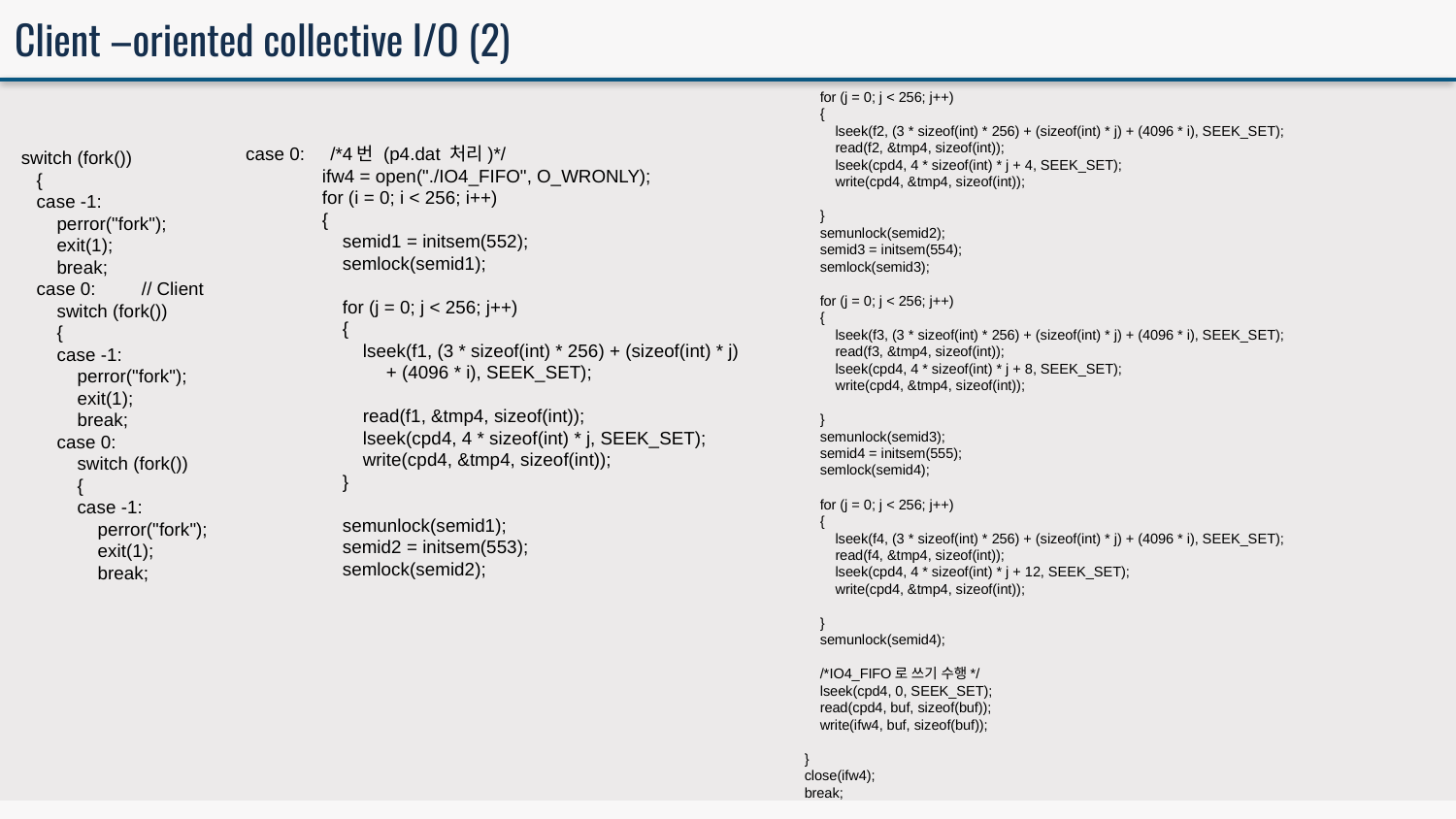

# Client –oriented collective I/O (2)

                    for (j = 0; j < 256; j++)
                    {
                        lseek(f2, (3 * sizeof(int) * 256) + (sizeof(int) * j) + (4096 * i), SEEK_SET);
                        read(f2, &tmp4, sizeof(int));
                        lseek(cpd4, 4 * sizeof(int) * j + 4, SEEK_SET);
                        write(cpd4, &tmp4, sizeof(int));

                    }
                    semunlock(semid2);
                    semid3 = initsem(554);
                    semlock(semid3);

                    for (j = 0; j < 256; j++)
                    {
                        lseek(f3, (3 * sizeof(int) * 256) + (sizeof(int) * j) + (4096 * i), SEEK_SET);
                        read(f3, &tmp4, sizeof(int));
                        lseek(cpd4, 4 * sizeof(int) * j + 8, SEEK_SET);
                        write(cpd4, &tmp4, sizeof(int));

                    }
                    semunlock(semid3);
                    semid4 = initsem(555);
                    semlock(semid4);

                    for (j = 0; j < 256; j++)
                    {
                        lseek(f4, (3 * sizeof(int) * 256) + (sizeof(int) * j) + (4096 * i), SEEK_SET);
                        read(f4, &tmp4, sizeof(int));
                        lseek(cpd4, 4 * sizeof(int) * j + 12, SEEK_SET);
                        write(cpd4, &tmp4, sizeof(int));

                    }
                    semunlock(semid4);

                    /*IO4_FIFO로 쓰기 수행*/
                    lseek(cpd4, 0, SEEK_SET);
                    read(cpd4, buf, sizeof(buf));
                    write(ifw4, buf, sizeof(buf));

                }
                close(ifw4);
                break;

 case 0:     /*4번 (p4.dat 처리)*/
                ifw4 = open("./IO4_FIFO", O_WRONLY);
                for (i = 0; i < 256; i++)
                {
                    semid1 = initsem(552);
                    semlock(semid1);

                    for (j = 0; j < 256; j++)
                    {
                        lseek(f1, (3 * sizeof(int) * 256) + (sizeof(int) * j)       	+ (4096 * i), SEEK_SET);

                        read(f1, &tmp4, sizeof(int));
                        lseek(cpd4, 4 * sizeof(int) * j, SEEK_SET);
                        write(cpd4, &tmp4, sizeof(int));
                    }

                    semunlock(semid1);
                    semid2 = initsem(553);
                    semlock(semid2);
 switch (fork())
    {
    case -1:
        perror("fork");
        exit(1);
        break;
    case 0:         // Client
        switch (fork())
        {
        case -1:
            perror("fork");
            exit(1);
            break;
        case 0:
            switch (fork())
            {
            case -1:
                perror("fork");
                exit(1);
                break;